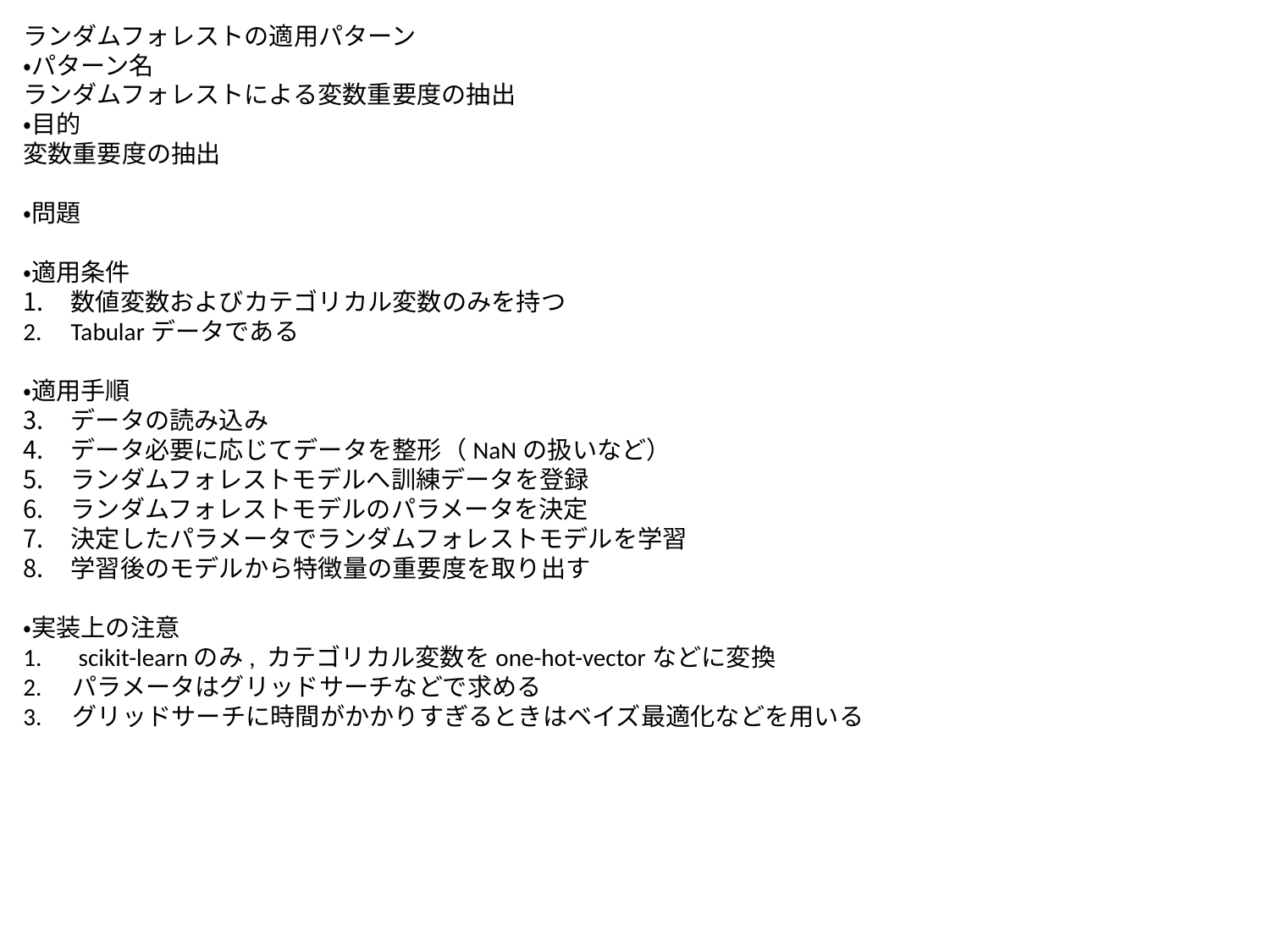

ランダムフォレストの適用パターン
・パターン名
ランダムフォレストによる変数重要度の抽出
・目的
変数重要度の抽出

・問題

・適用条件
数値変数およびカテゴリカル変数のみを持つ
Tabularデータである

・適用手順
データの読み込み
データ必要に応じてデータを整形（NaNの扱いなど）
ランダムフォレストモデルへ訓練データを登録
ランダムフォレストモデルのパラメータを決定
決定したパラメータでランダムフォレストモデルを学習
学習後のモデルから特徴量の重要度を取り出す

・実装上の注意
1.　scikit-learnのみ, カテゴリカル変数をone-hot-vectorなどに変換
2.　パラメータはグリッドサーチなどで求める
3.　グリッドサーチに時間がかかりすぎるときはベイズ最適化などを用いる